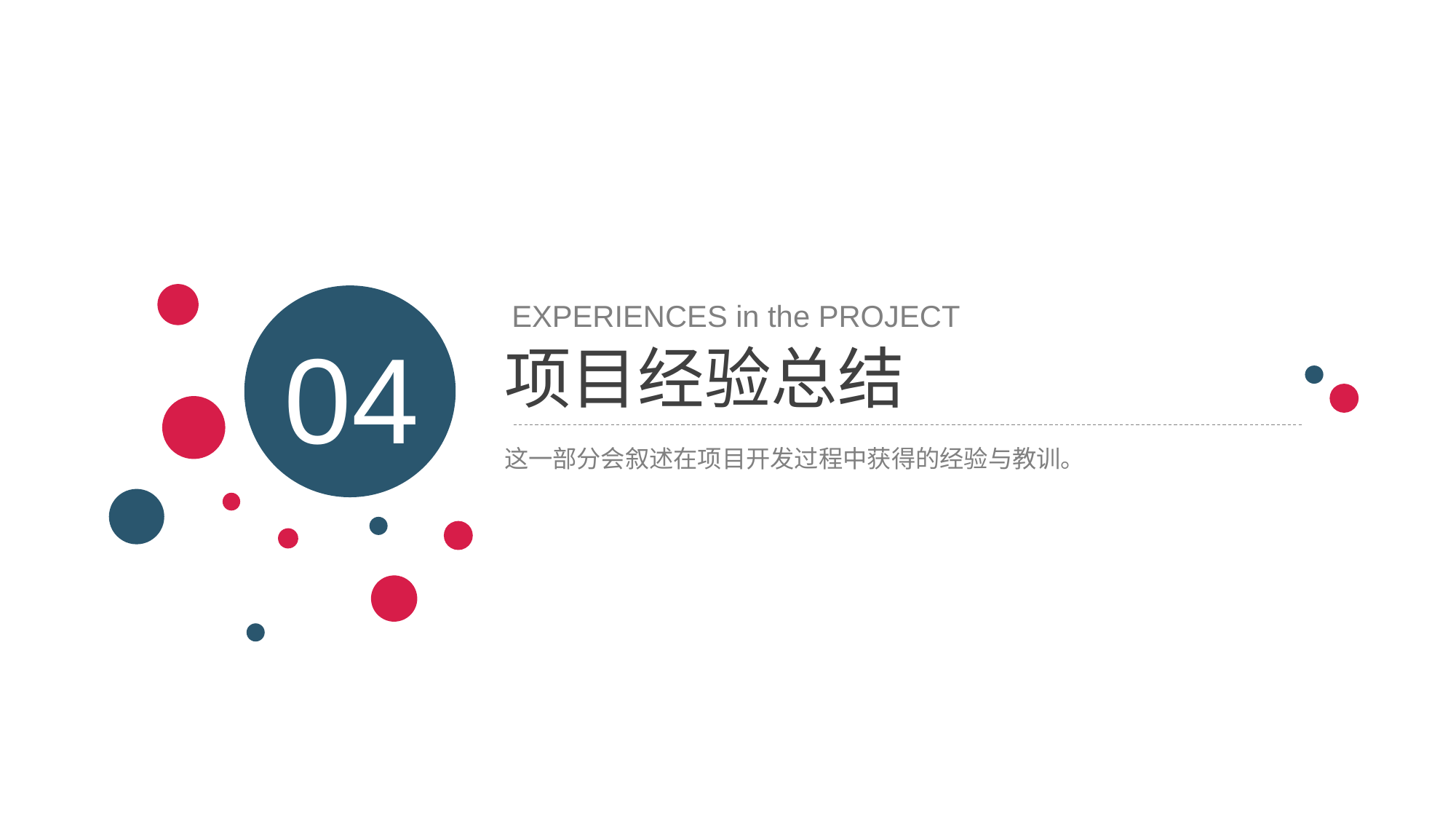

04
EXPERIENCES in the PROJECT
项目经验总结
这一部分会叙述在项目开发过程中获得的经验与教训。